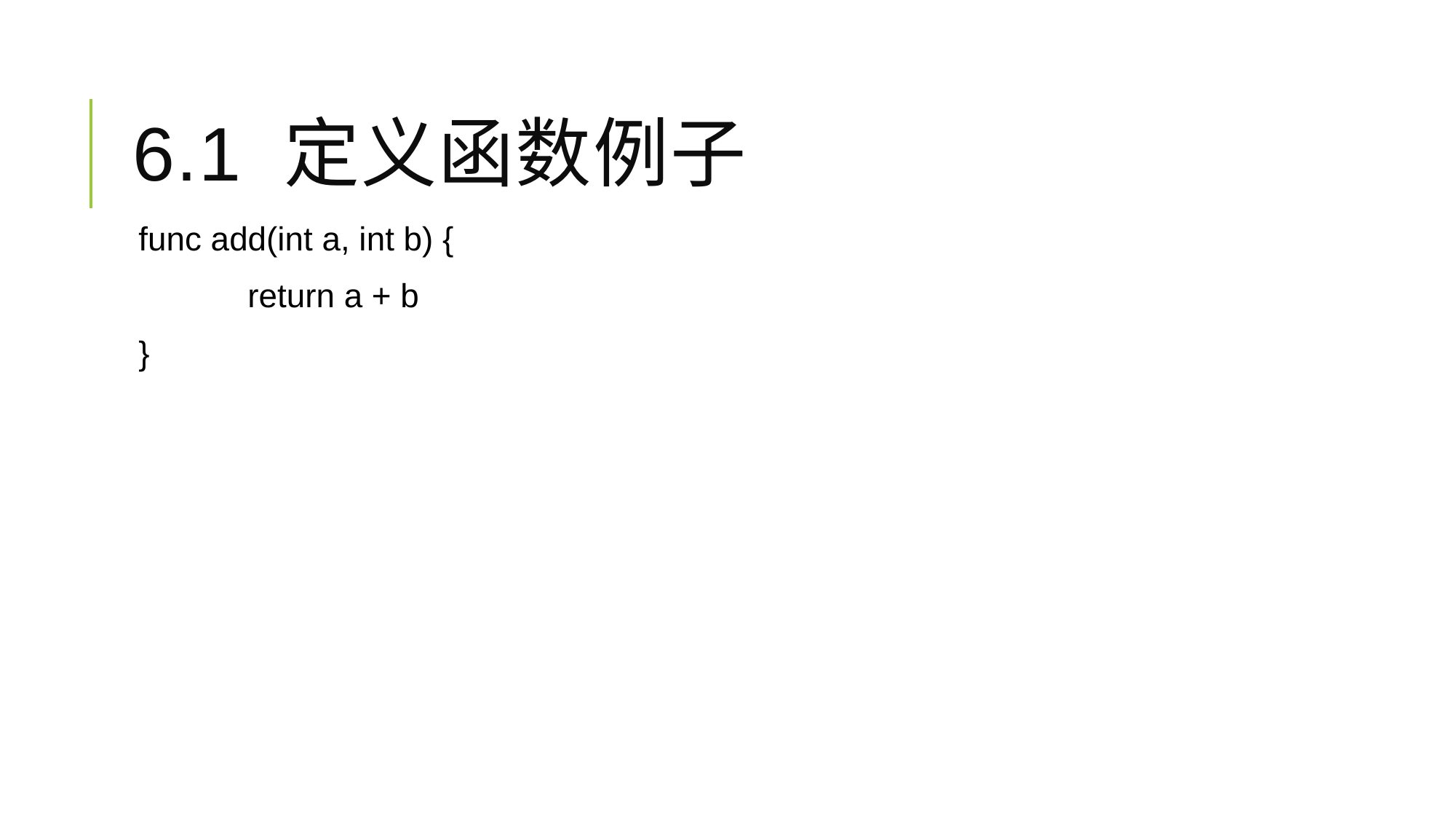

# 6.1 定义函数例子
func add(int a, int b) {
	return a + b
}